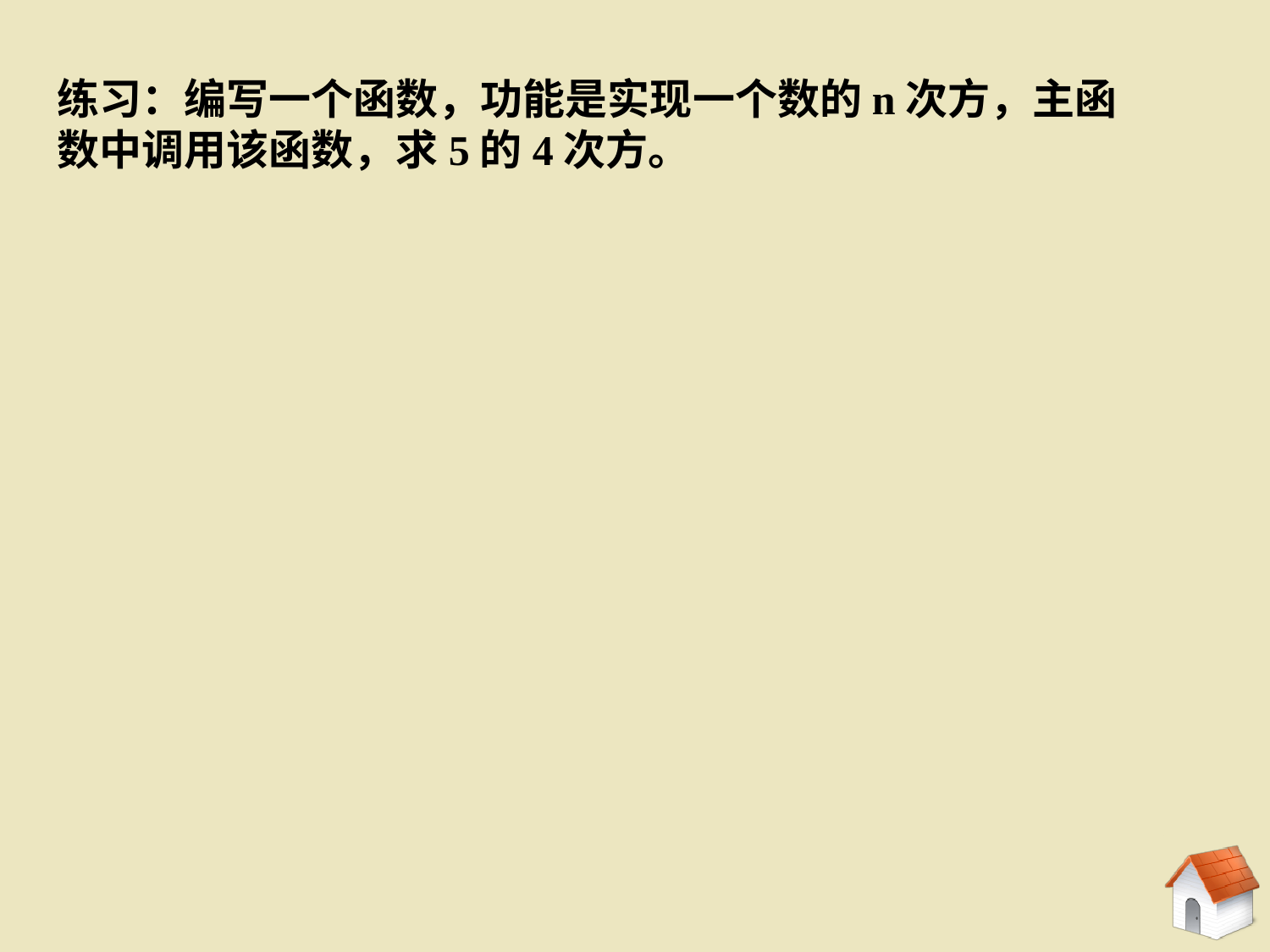

练习：编写一个函数，功能是实现一个数的n次方，主函数中调用该函数，求5的4次方。